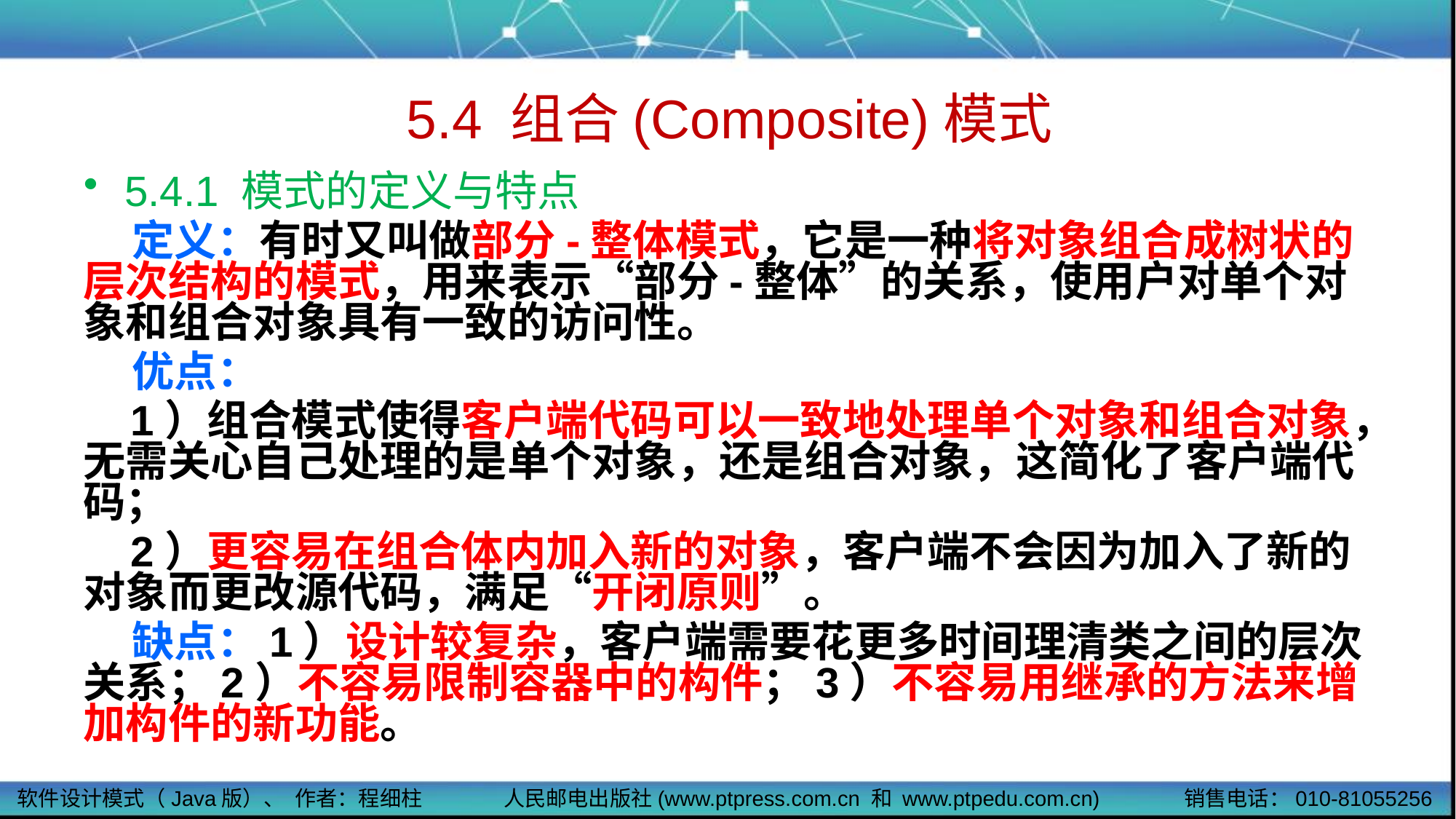

# 5.4 组合(Composite)模式
5.4.1 模式的定义与特点
    定义：有时又叫做部分-整体模式，它是一种将对象组合成树状的层次结构的模式，用来表示“部分-整体”的关系，使用户对单个对象和组合对象具有一致的访问性。
    优点：
    1）组合模式使得客户端代码可以一致地处理单个对象和组合对象，无需关心自己处理的是单个对象，还是组合对象，这简化了客户端代码；
    2）更容易在组合体内加入新的对象，客户端不会因为加入了新的对象而更改源代码，满足“开闭原则”。
    缺点：1）设计较复杂，客户端需要花更多时间理清类之间的层次关系；2）不容易限制容器中的构件；3）不容易用继承的方法来增加构件的新功能。
软件设计模式（Java版）、  作者：程细柱
人民邮电出版社(www.ptpress.com.cn 和 www.ptpedu.com.cn)
销售电话：010-81055256